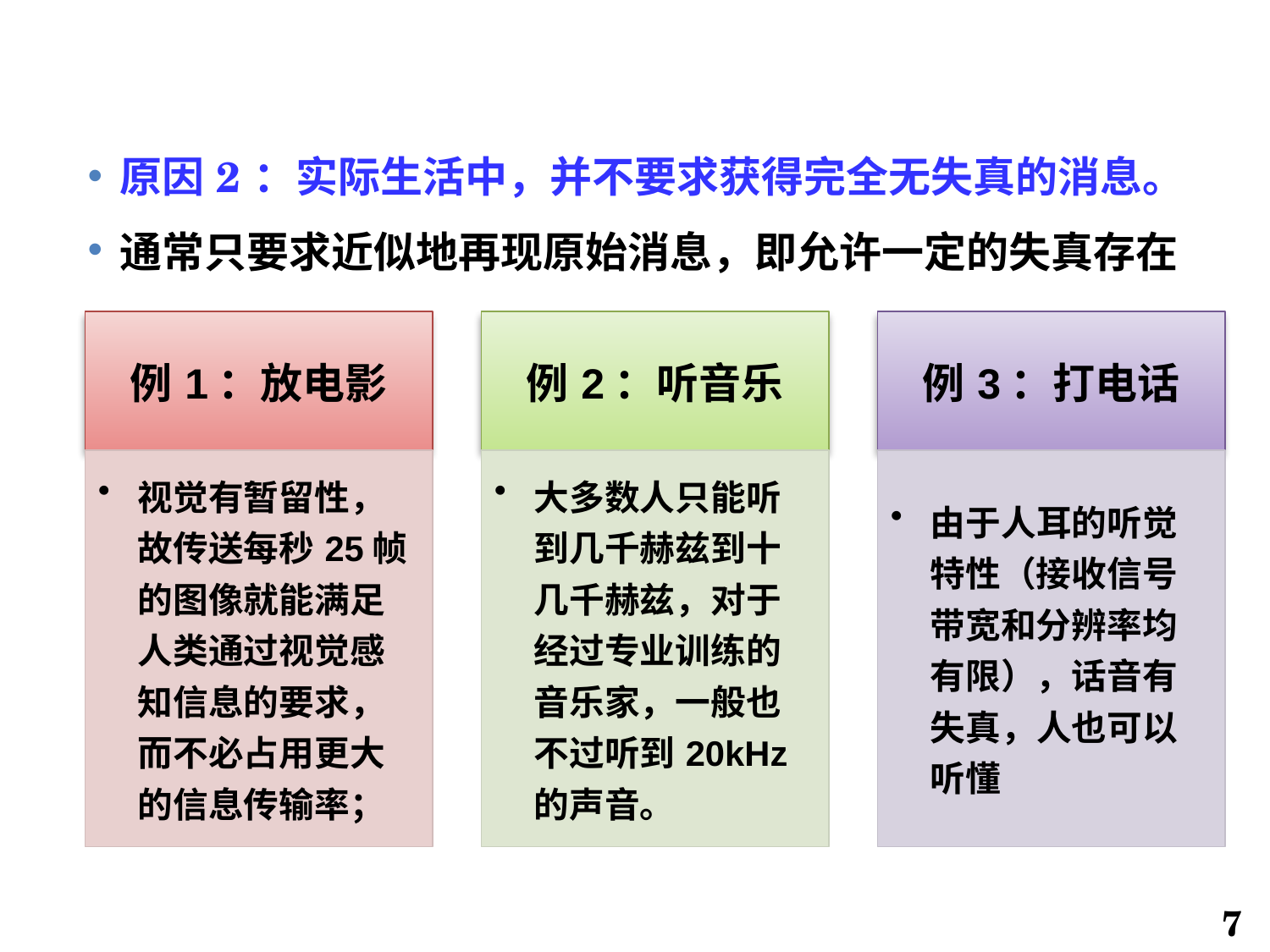

原因2：实际生活中，并不要求获得完全无失真的消息。
通常只要求近似地再现原始消息，即允许一定的失真存在
例1：放电影
视觉有暂留性，故传送每秒25帧的图像就能满足人类通过视觉感知信息的要求，而不必占用更大的信息传输率；
例2：听音乐
大多数人只能听到几千赫兹到十几千赫兹，对于经过专业训练的音乐家，一般也不过听到20kHz的声音。
例3：打电话
由于人耳的听觉特性（接收信号带宽和分辨率均有限），话音有失真，人也可以听懂
7